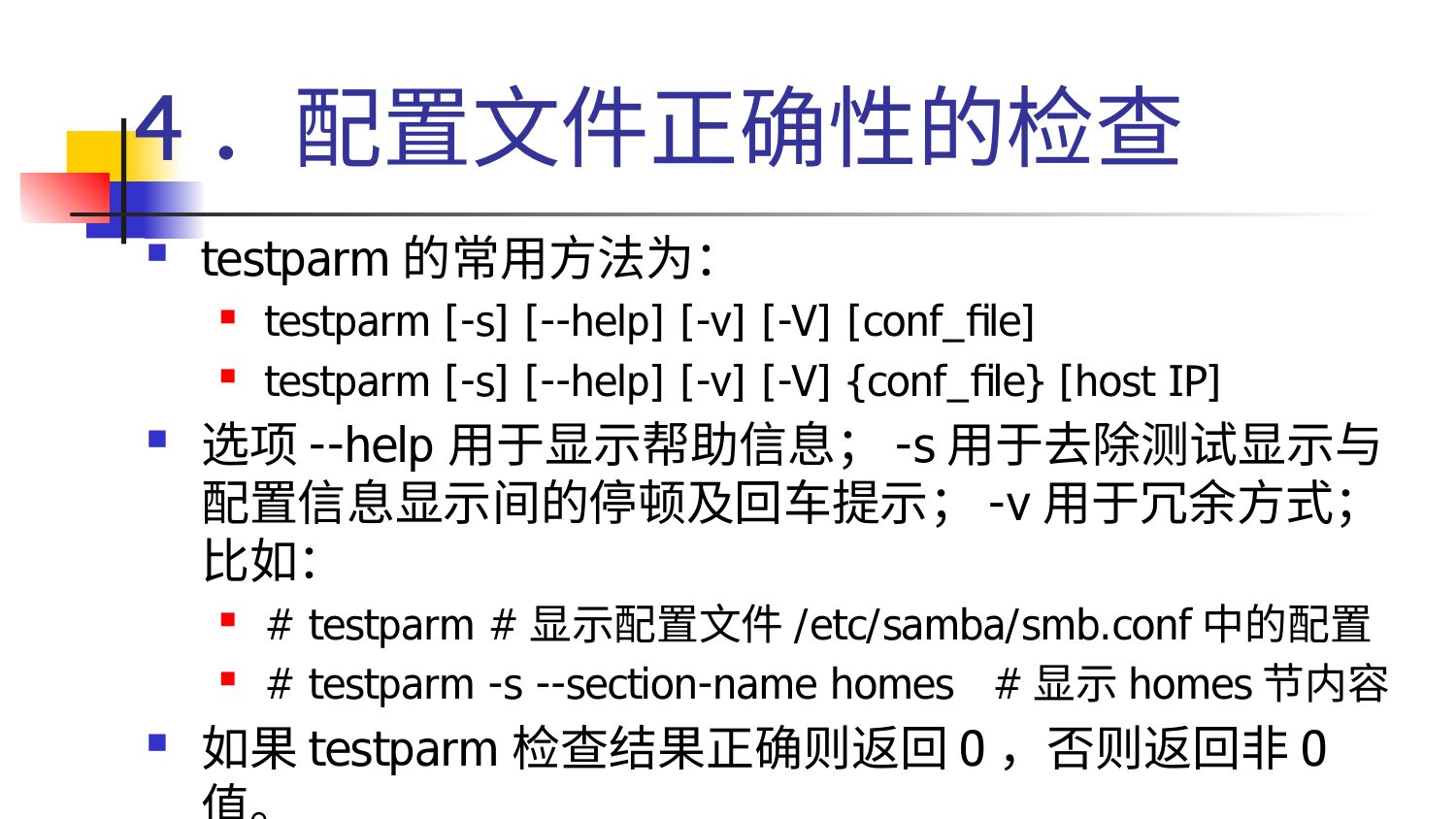

# 4．配置文件正确性的检查
testparm的常用方法为：
testparm [-s] [--help] [-v] [-V] [conf_file]
testparm [-s] [--help] [-v] [-V] {conf_file} [host IP]
选项--help用于显示帮助信息；-s用于去除测试显示与配置信息显示间的停顿及回车提示；-v用于冗余方式；比如：
# testparm #显示配置文件/etc/samba/smb.conf中的配置
# testparm -s --section-name homes 	#显示homes节内容
如果testparm检查结果正确则返回0，否则返回非0值。